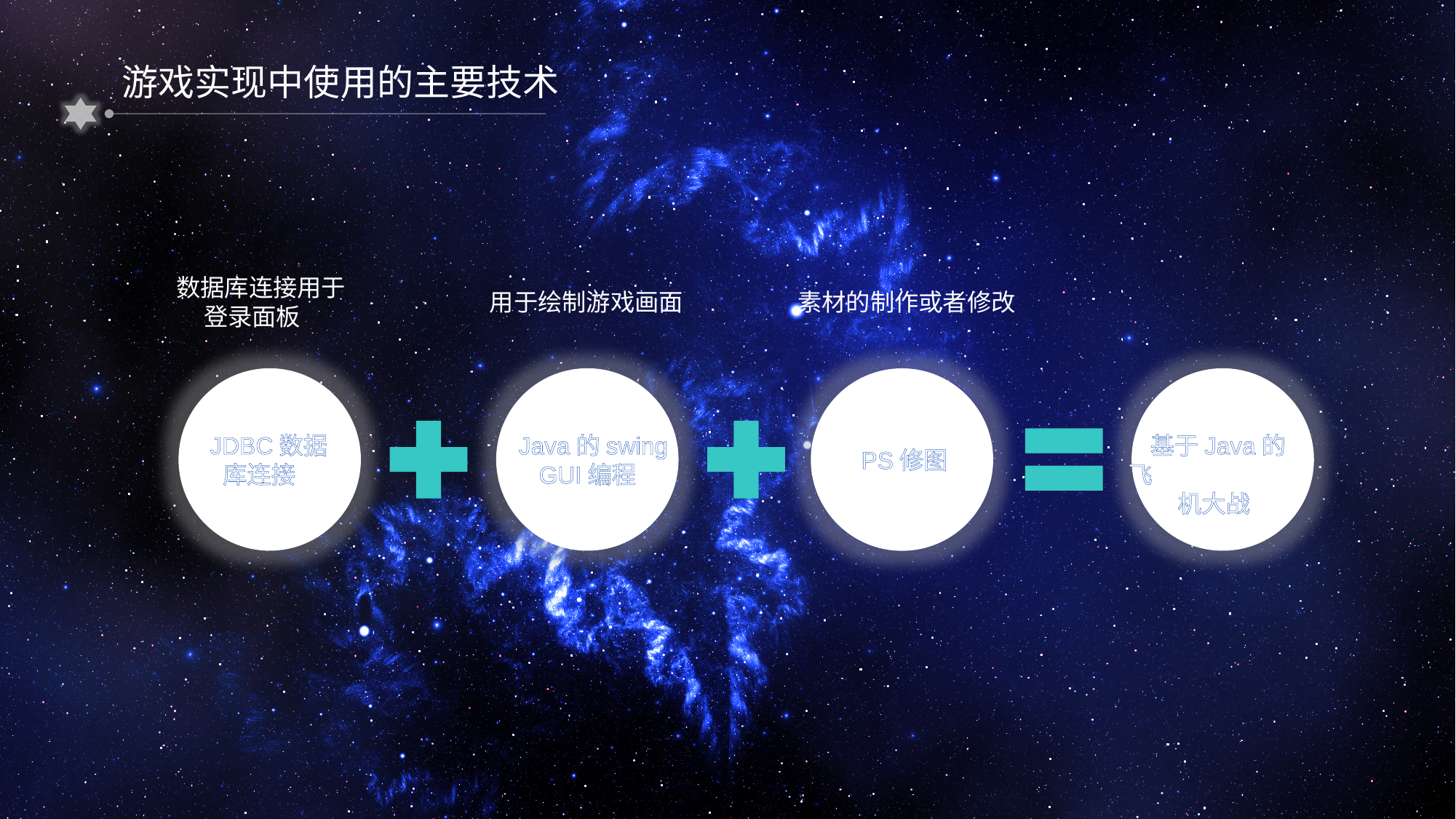

游戏实现中使用的主要技术
数据库连接用于
    登录面板
用于绘制游戏画面
素材的制作或者修改

   JDBC数据
     库连接
   Java的swing
      GUI编程
   基于Java的飞
        机大战
    PS修图